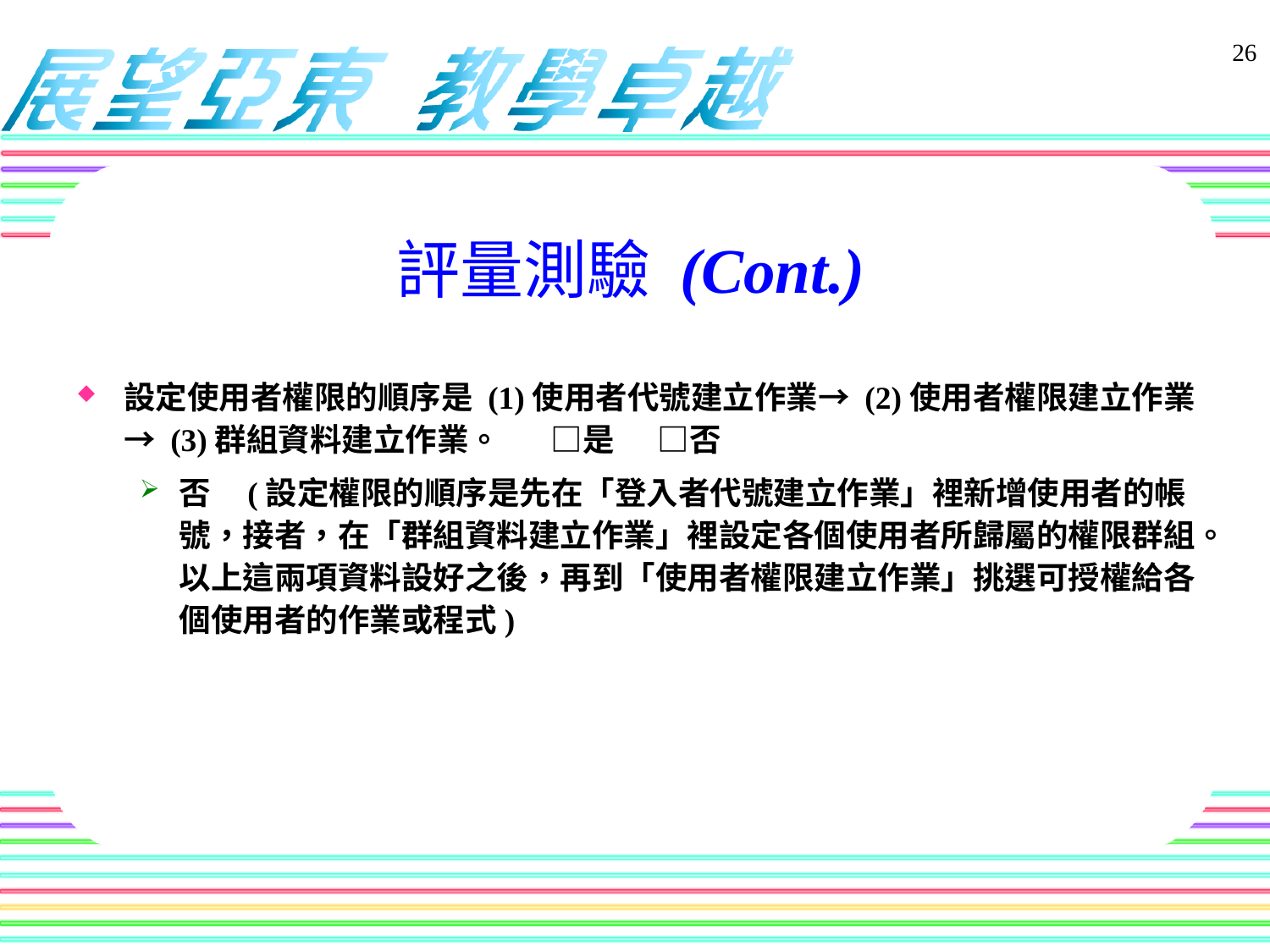

評量測驗 (Cont.)
26
設定使用者權限的順序是 (1)使用者代號建立作業→ (2)使用者權限建立作業→ (3)群組資料建立作業。       □是      □否
否    (設定權限的順序是先在「登入者代號建立作業」裡新增使用者的帳號，接者，在「群組資料建立作業」裡設定各個使用者所歸屬的權限群組。以上這兩項資料設好之後，再到「使用者權限建立作業」挑選可授權給各個使用者的作業或程式)